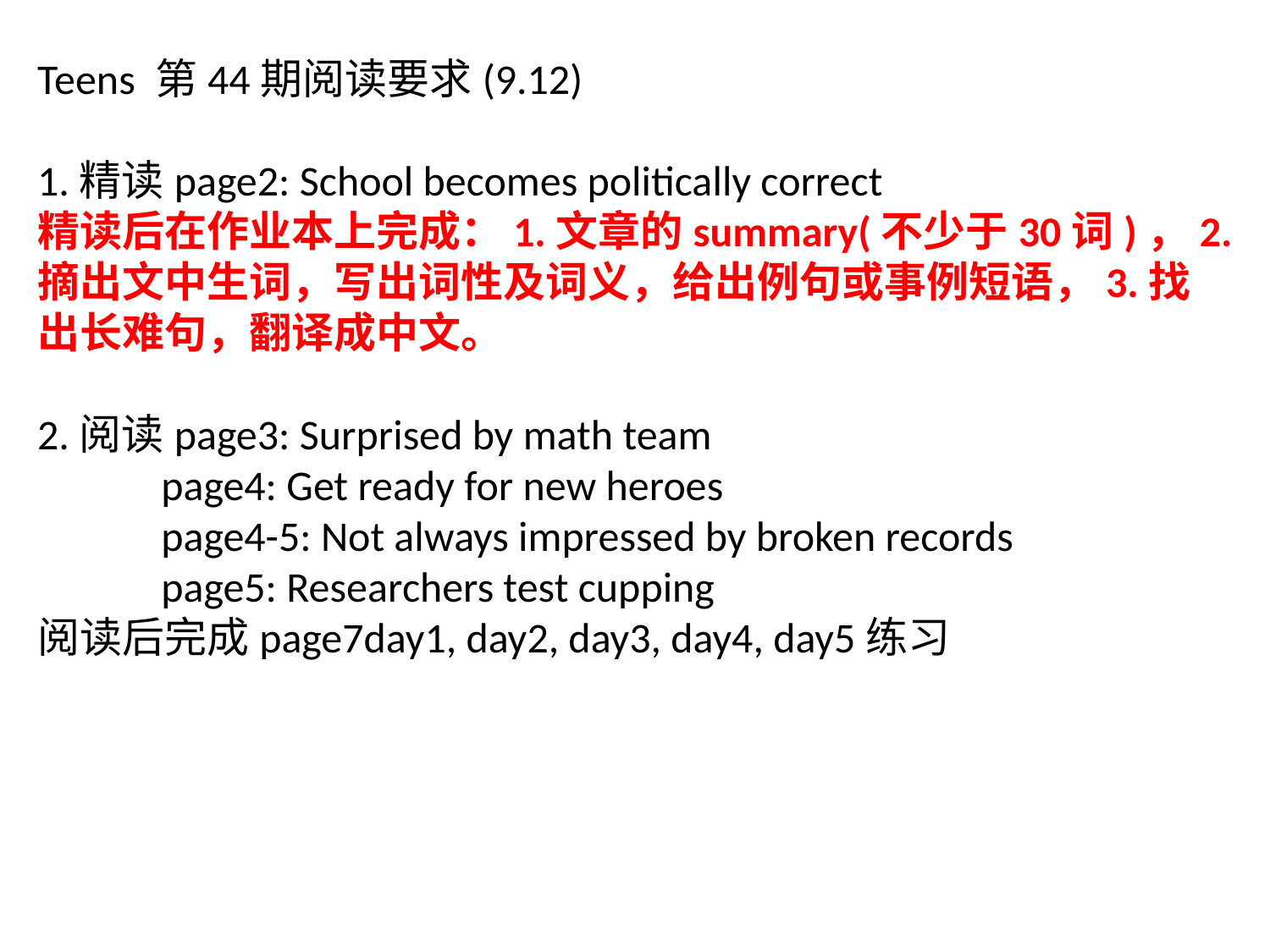

Teens 第44期阅读要求(9.12)

1.精读page2: School becomes politically correct
精读后在作业本上完成：1.文章的summary(不少于30词)，2.摘出文中生词，写出词性及词义，给出例句或事例短语，3.找出长难句，翻译成中文。

2.阅读page3: Surprised by math team
             page4: Get ready for new heroes
             page4-5: Not always impressed by broken records
             page5: Researchers test cupping
阅读后完成page7day1, day2, day3, day4, day5练习